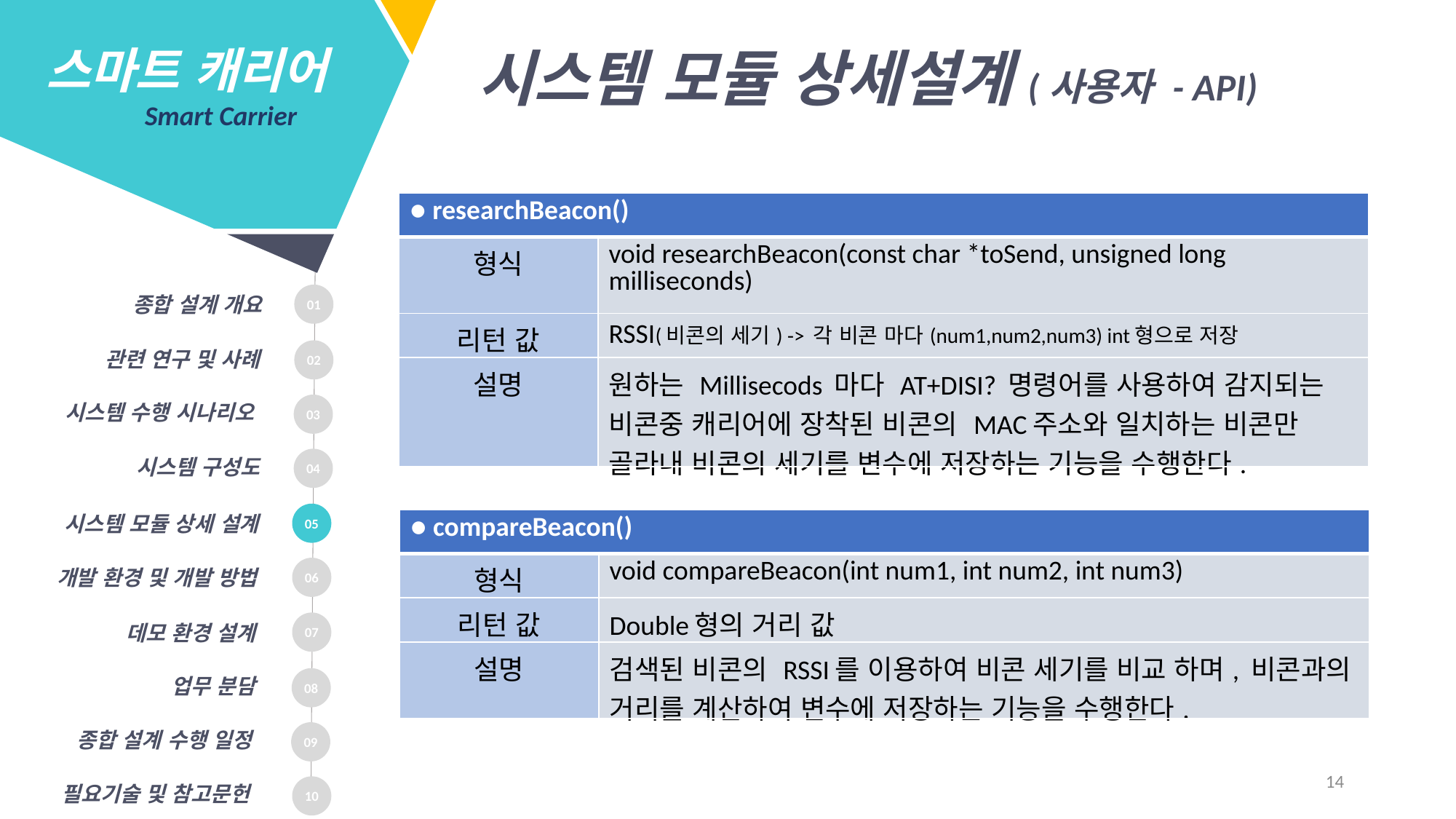

스마트 캐리어
           Smart Carrier
시스템 모듈 상세설계(사용자 - API)
| ● researchBeacon() |  |
| --- | --- |
| 형식 | void researchBeacon(const char \*toSend, unsigned long milliseconds) |
| 리턴 값 | RSSI(비콘의 세기) -> 각 비콘 마다(num1,num2,num3) int형으로 저장 |
| 설명 | 원하는 Millisecods 마다 AT+DISI? 명령어를 사용하여 감지되는 비콘중 캐리어에 장착된 비콘의 MAC주소와 일치하는 비콘만 골라내 비콘의 세기를 변수에 저장하는 기능을 수행한다. |
01
종합 설계 개요
02
관련 연구 및 사례
시스템 수행 시나리오
03
시스템 구성도
04
05
시스템 모듈 상세 설계
| ● compareBeacon() |  |
| --- | --- |
| 형식 | void compareBeacon(int num1, int num2, int num3) |
| 리턴 값 | Double형의 거리 값 |
| 설명 | 검색된 비콘의 RSSI를 이용하여 비콘 세기를 비교 하며, 비콘과의 거리를 계산하여 변수에 저장하는 기능을 수행한다. |
06
개발 환경 및 개발 방법
07
데모 환경 설계
업무 분담
08
초음파 센서
종합 설계 수행 일정
09
14
필요기술 및 참고문헌
10